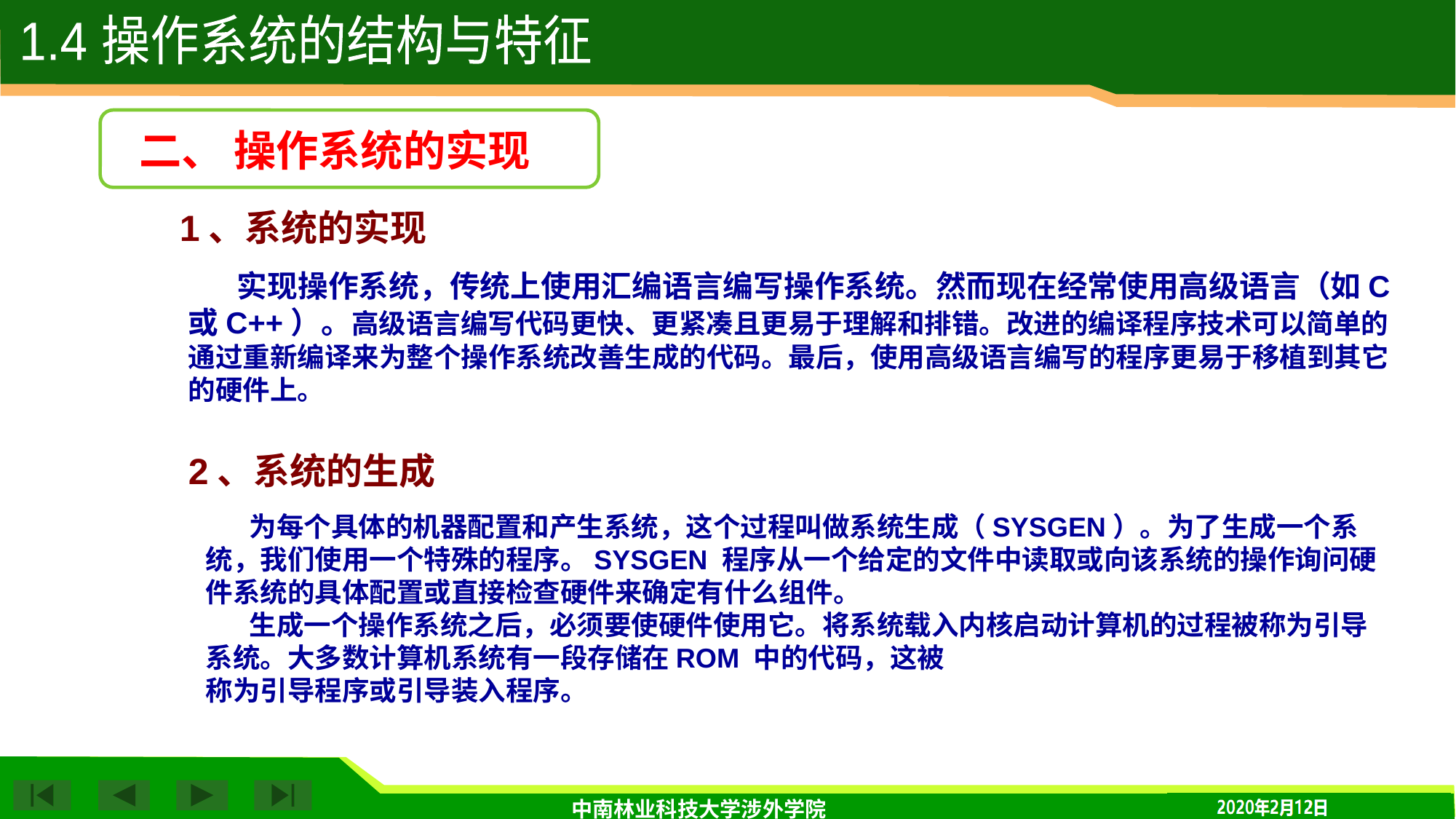

1.4 操作系统的结构与特征

 二、 操作系统的实现
1、系统的实现
      实现操作系统，传统上使用汇编语言编写操作系统。然而现在经常使用高级语言（如C 或C++）。高级语言编写代码更快、更紧凑且更易于理解和排错。改进的编译程序技术可以简单的通过重新编译来为整个操作系统改善生成的代码。最后，使用高级语言编写的程序更易于移植到其它的硬件上。
2、系统的生成
      为每个具体的机器配置和产生系统，这个过程叫做系统生成（SYSGEN）。为了生成一个系统，我们使用一个特殊的程序。SYSGEN 程序从一个给定的文件中读取或向该系统的操作询问硬件系统的具体配置或直接检查硬件来确定有什么组件。
      生成一个操作系统之后，必须要使硬件使用它。将系统载入内核启动计算机的过程被称为引导系统。大多数计算机系统有一段存储在ROM 中的代码，这被
称为引导程序或引导装入程序。